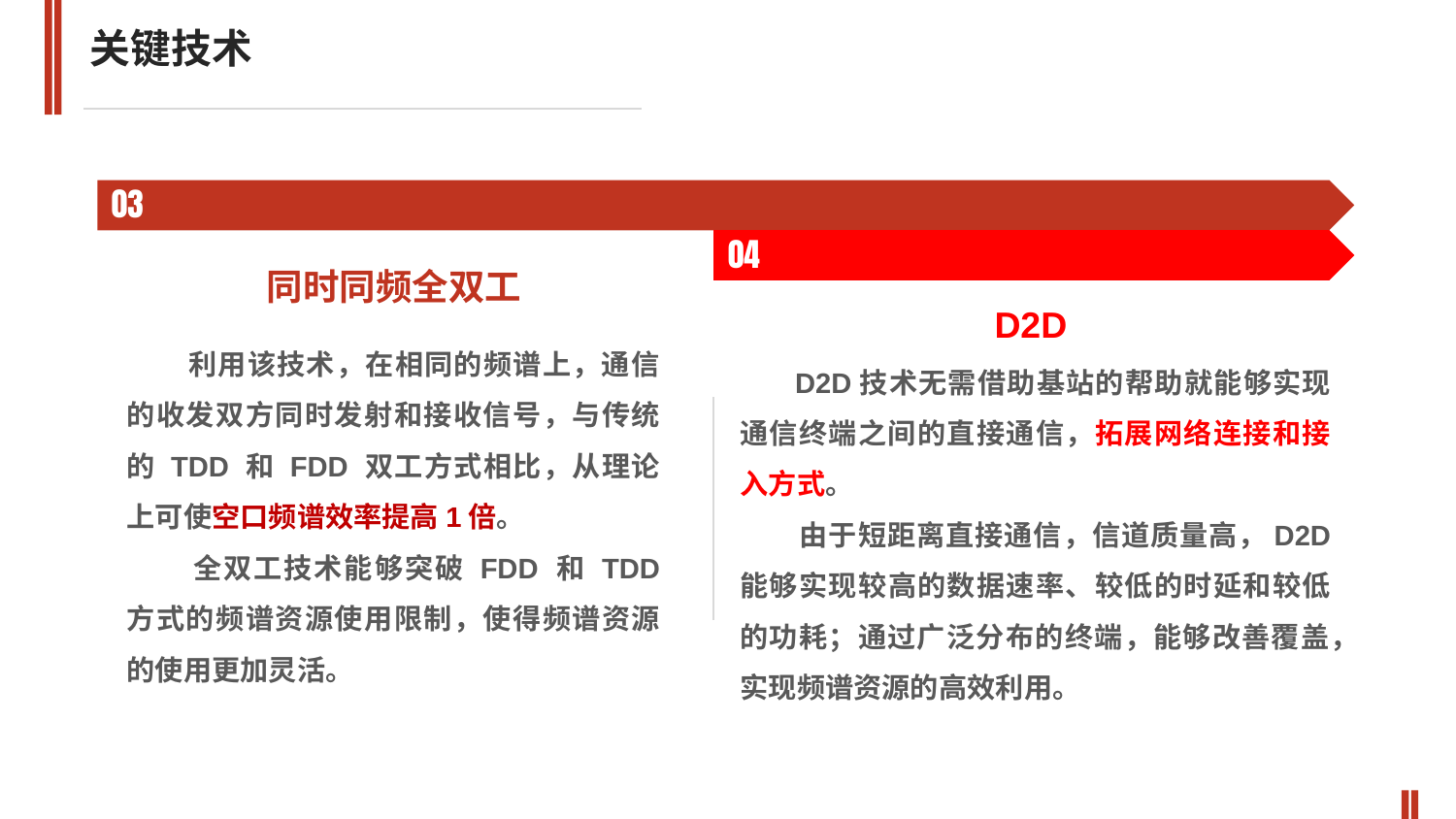

关键技术
03
04
同时同频全双工
D2D
       利用该技术，在相同的频谱上，通信的收发双方同时发射和接收信号，与传统的 TDD 和 FDD 双工方式相比，从理论上可使空口频谱效率提高1倍。
       全双工技术能够突破 FDD 和 TDD 方式的频谱资源使用限制，使得频谱资源的使用更加灵活。
      D2D技术无需借助基站的帮助就能够实现通信终端之间的直接通信，拓展网络连接和接入方式。
       由于短距离直接通信，信道质量高，D2D 能够实现较高的数据速率、较低的时延和较低的功耗；通过广泛分布的终端，能够改善覆盖，实现频谱资源的高效利用。